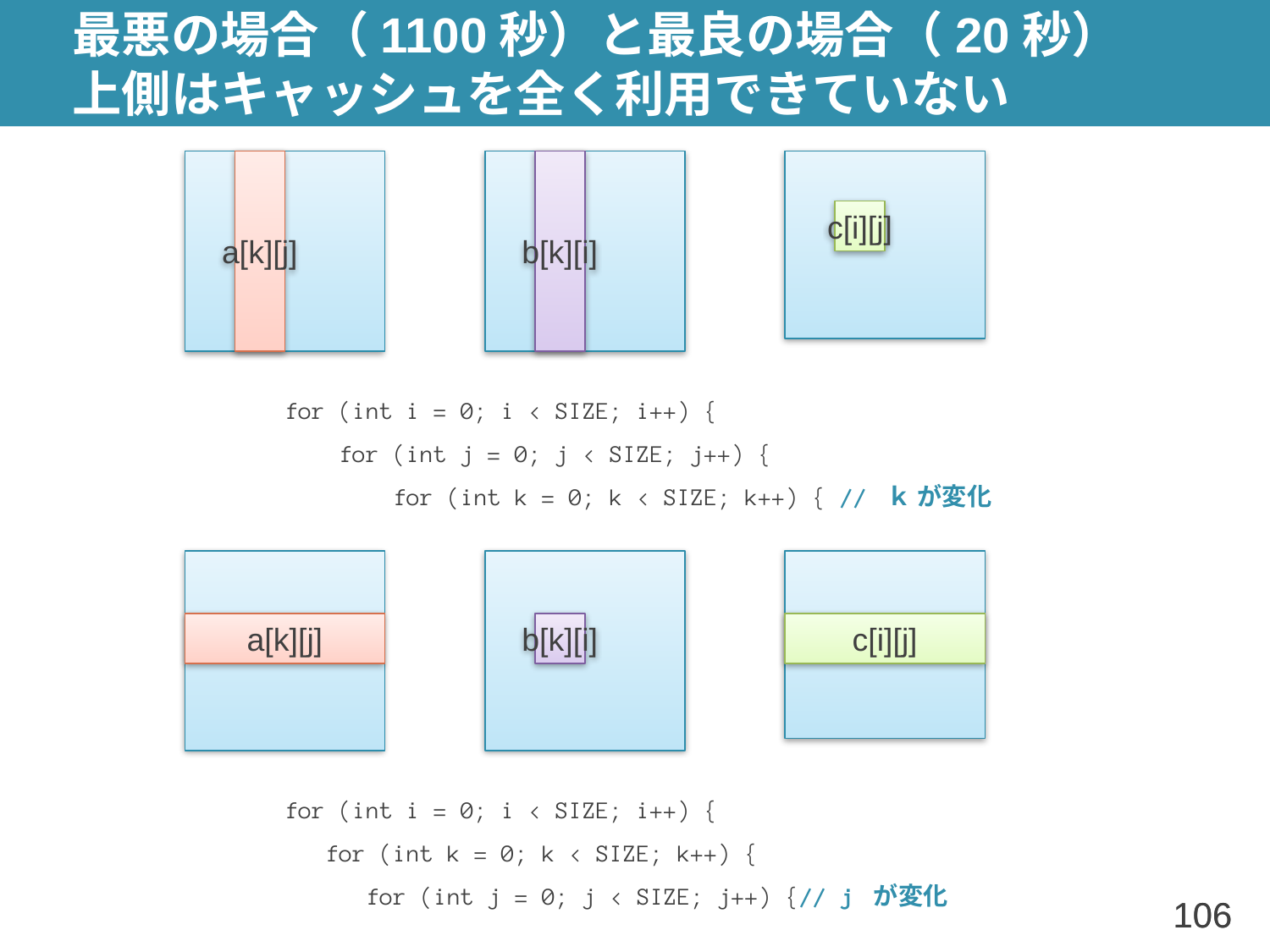

# 最悪の場合（1100秒）と最良の場合（20秒） 上側はキャッシュを全く利用できていない

a[k][j]

b[k][i]

c[i][j]
for (int i = 0; i < SIZE; i++) {
    for (int j = 0; j < SIZE; j++) {
        for (int k = 0; k < SIZE; k++) { // ｋ が変化

a[k][j]
b[k][i]
c[i][j]
for (int i = 0; i < SIZE; i++) {
   for (int k = 0; k < SIZE; k++) {
      for (int j = 0; j < SIZE; j++) {// j が変化